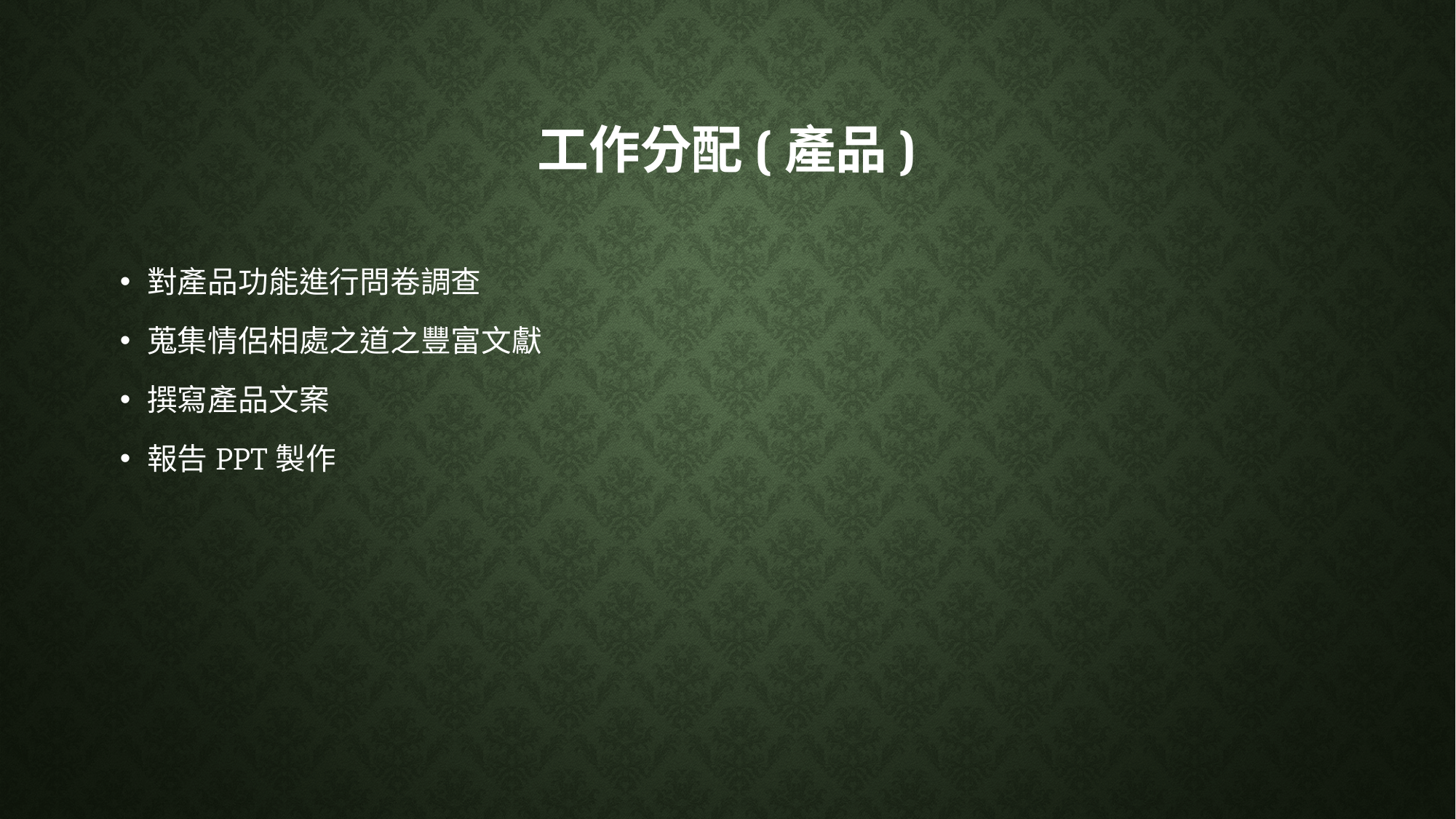

# 工作分配(產品)
對產品功能進行問卷調查
蒐集情侶相處之道之豐富文獻
撰寫產品文案
報告PPT製作